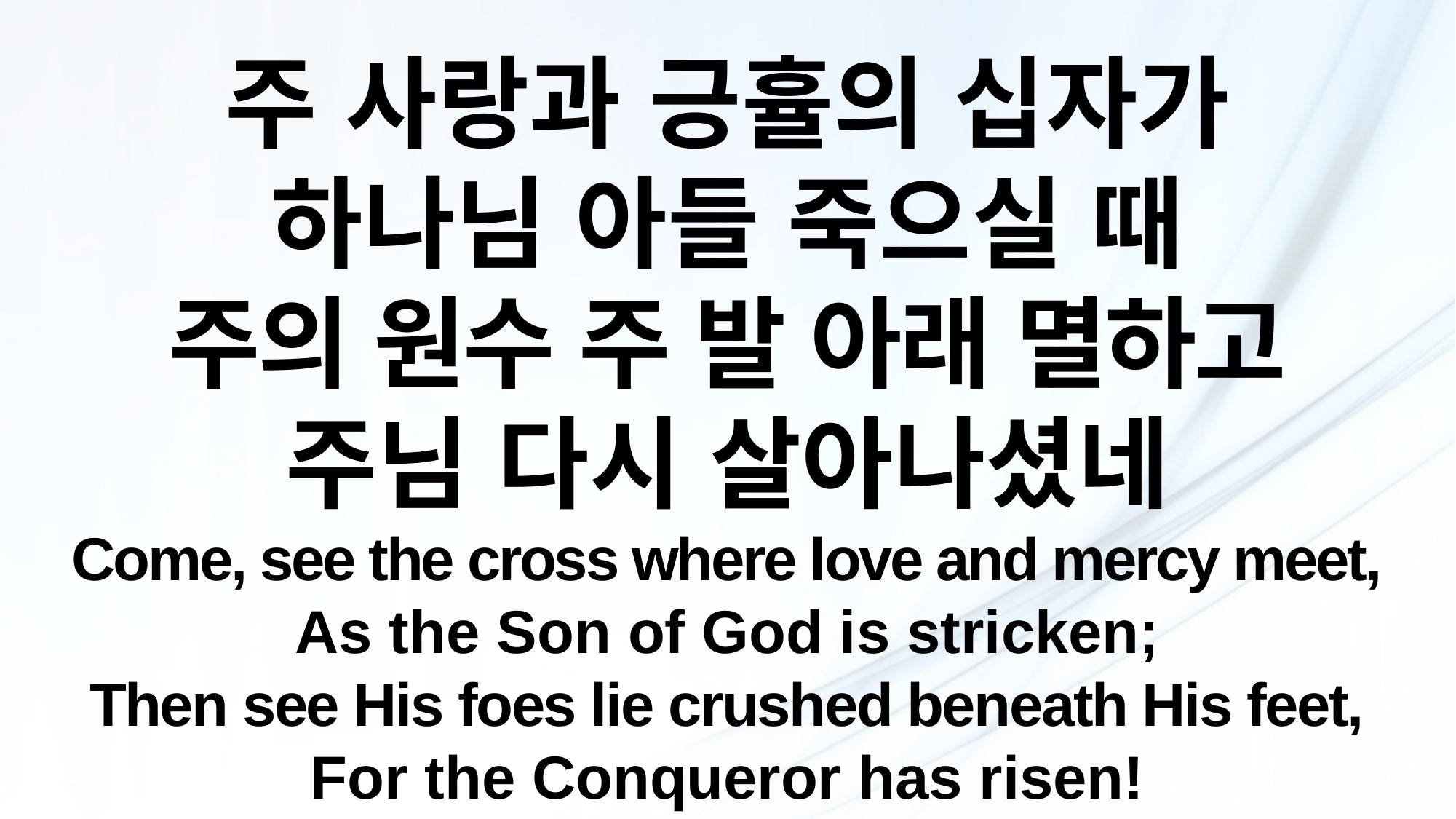

주 사랑과 긍휼의 십자가
하나님 아들 죽으실 때
주의 원수 주 발 아래 멸하고
주님 다시 살아나셨네
Come, see the cross where love and mercy meet,
As the Son of God is stricken;
Then see His foes lie crushed beneath His feet,
For the Conqueror has risen!